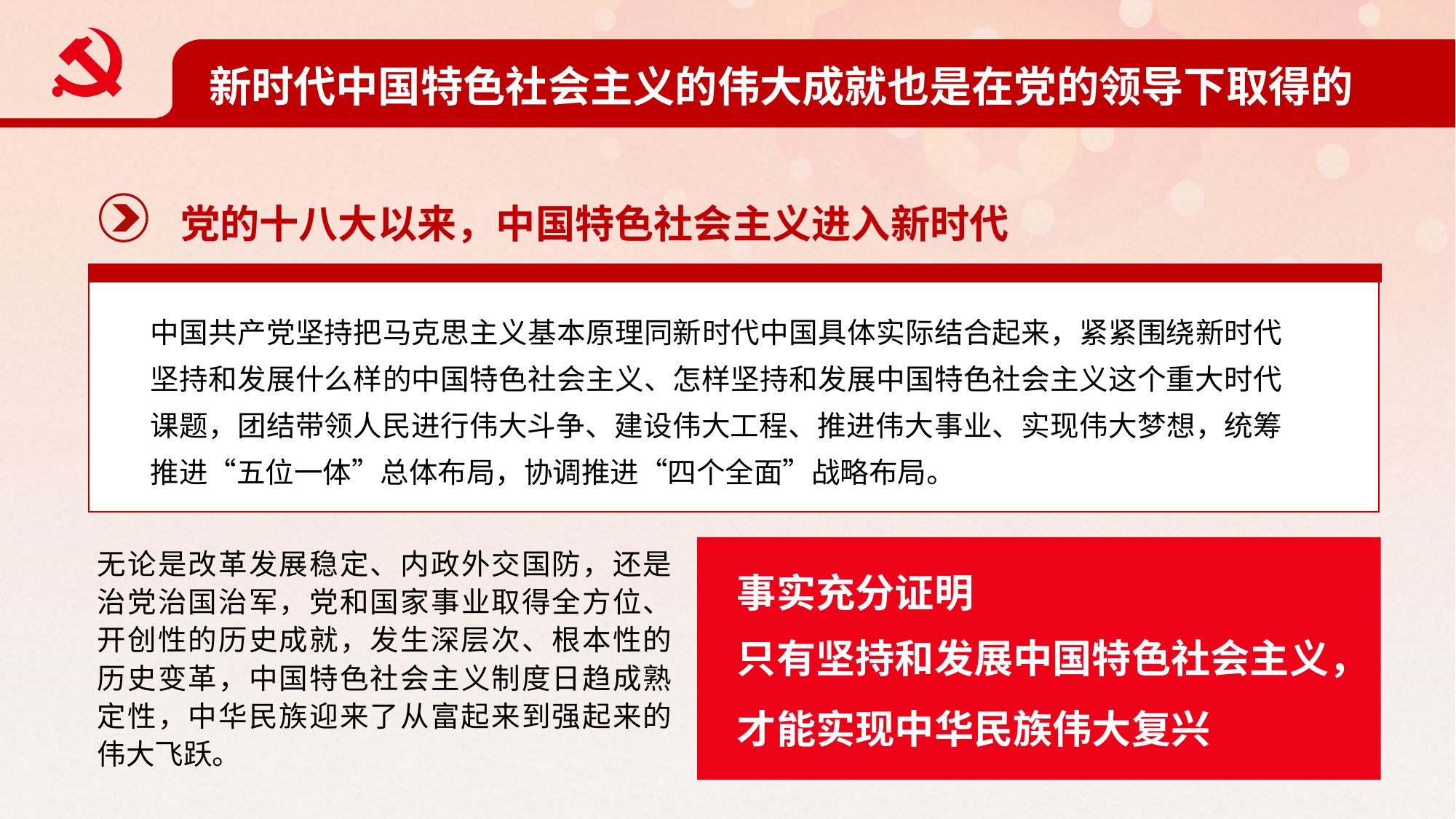

新时代中国特色社会主义的伟大成就也是在党的领导下取得的

党的十八大以来，中国特色社会主义进入新时代

中国共产党坚持把马克思主义基本原理同新时代中国具体实际结合起来，紧紧围绕新时代坚持和发展什么样的中国特色社会主义、怎样坚持和发展中国特色社会主义这个重大时代课题，团结带领人民进行伟大斗争、建设伟大工程、推进伟大事业、实现伟大梦想，统筹推进“五位一体”总体布局，协调推进“四个全面”战略布局。
无论是改革发展稳定、内政外交国防，还是治党治国治军，党和国家事业取得全方位、开创性的历史成就，发生深层次、根本性的历史变革，中国特色社会主义制度日趋成熟定性，中华民族迎来了从富起来到强起来的伟大飞跃。

事实充分证明
只有坚持和发展中国特色社会主义，才能实现中华民族伟大复兴